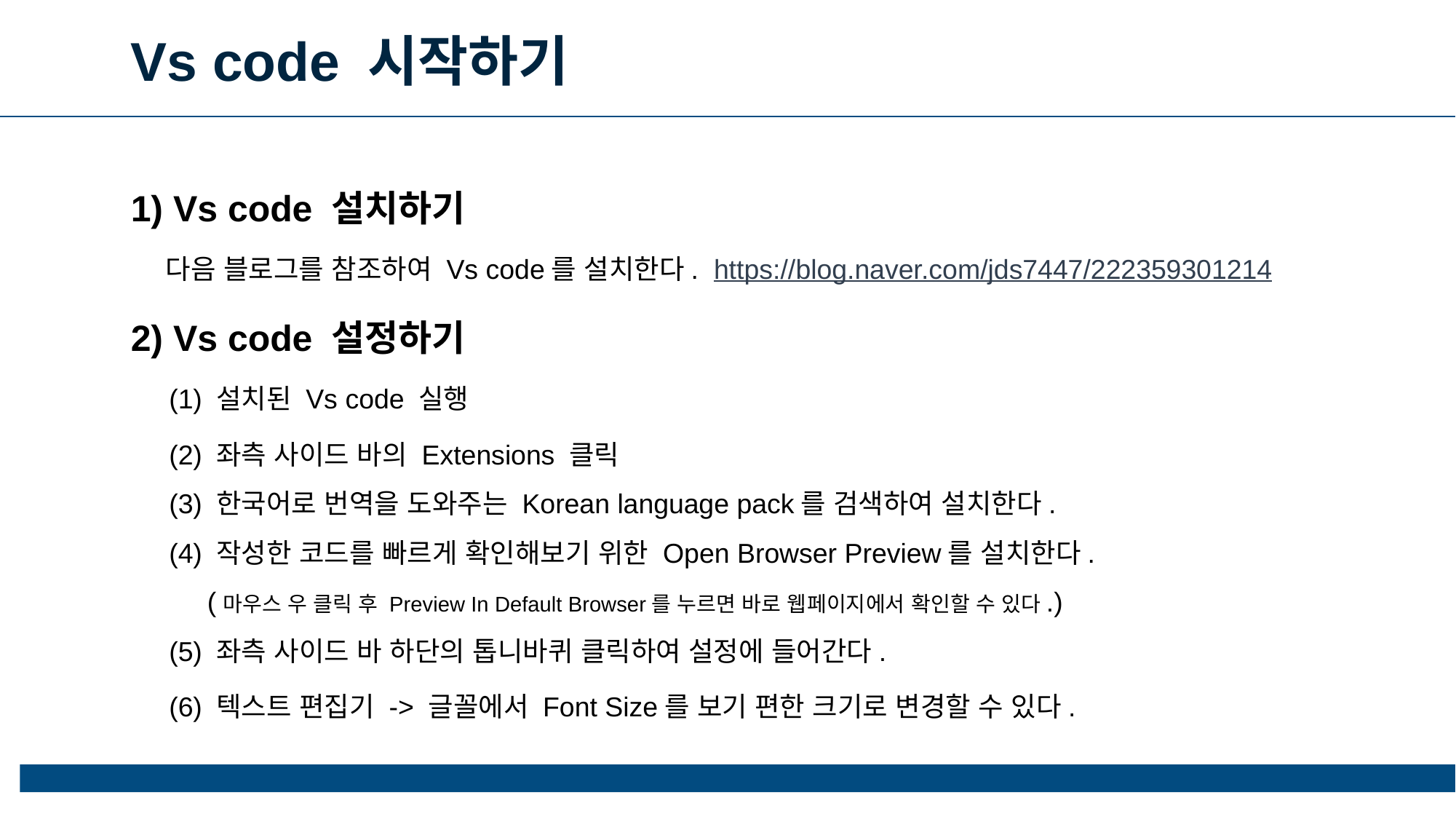

Vs code 시작하기
1) Vs code 설치하기
     다음 블로그를 참조하여 Vs code를 설치한다.  https://blog.naver.com/jds7447/222359301214
2) Vs code 설정하기
     (1) 설치된 Vs code 실행
     (2) 좌측 사이드 바의 Extensions 클릭
     (3) 한국어로 번역을 도와주는 Korean language pack를 검색하여 설치한다.
     (4) 작성한 코드를 빠르게 확인해보기 위한 Open Browser Preview를 설치한다.
          (마우스 우 클릭 후 Preview In Default Browser를 누르면 바로 웹페이지에서 확인할 수 있다.)
     (5) 좌측 사이드 바 하단의 톱니바퀴 클릭하여 설정에 들어간다.
     (6) 텍스트 편집기 -> 글꼴에서 Font Size를 보기 편한 크기로 변경할 수 있다.